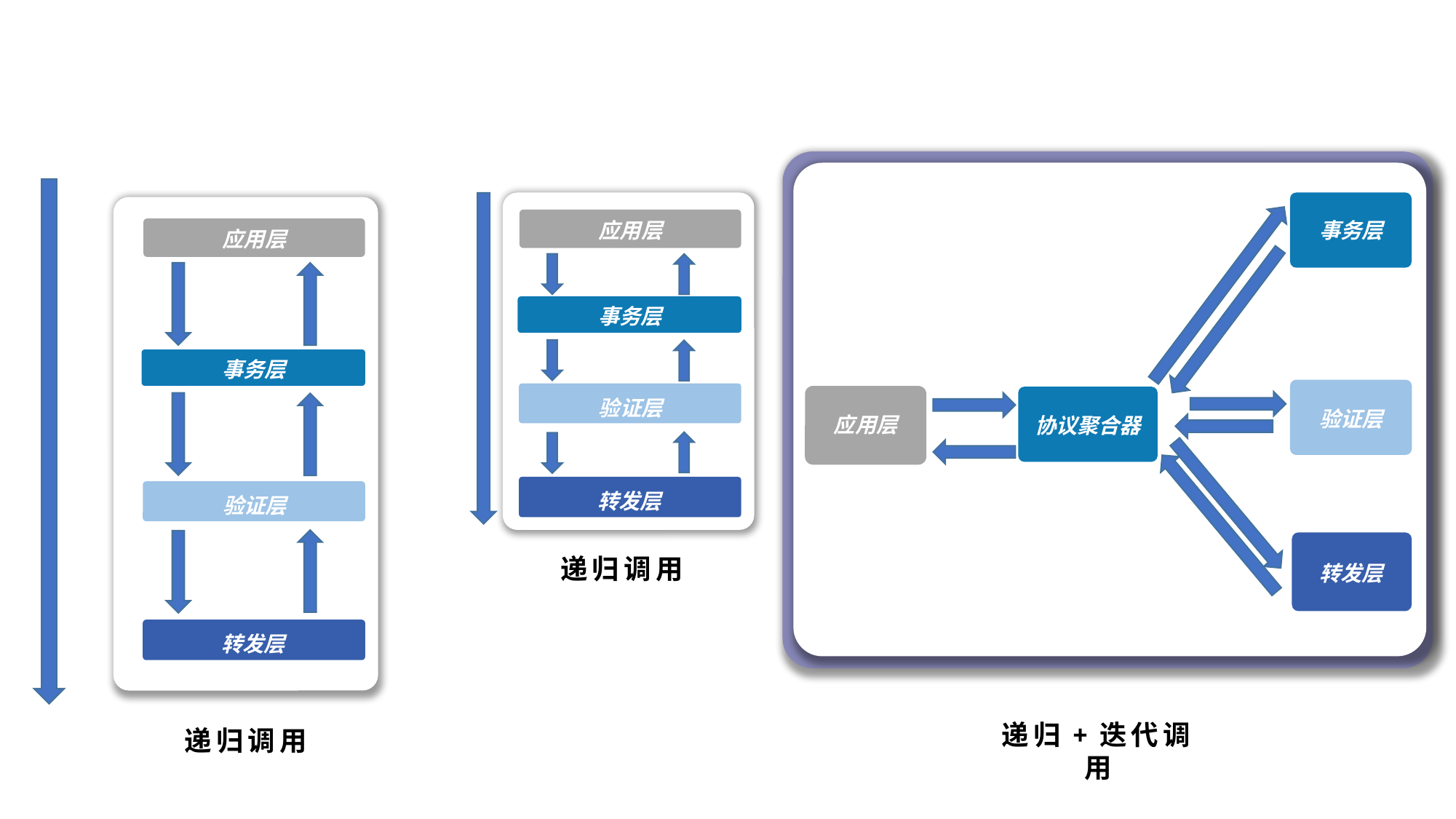

应用层

事务层

验证层

转发层
递归调用

事务层

应用层

事务层

验证层

验证层

应用层

协议聚合器

转发层

转发层
递归调用
递归+迭代调用